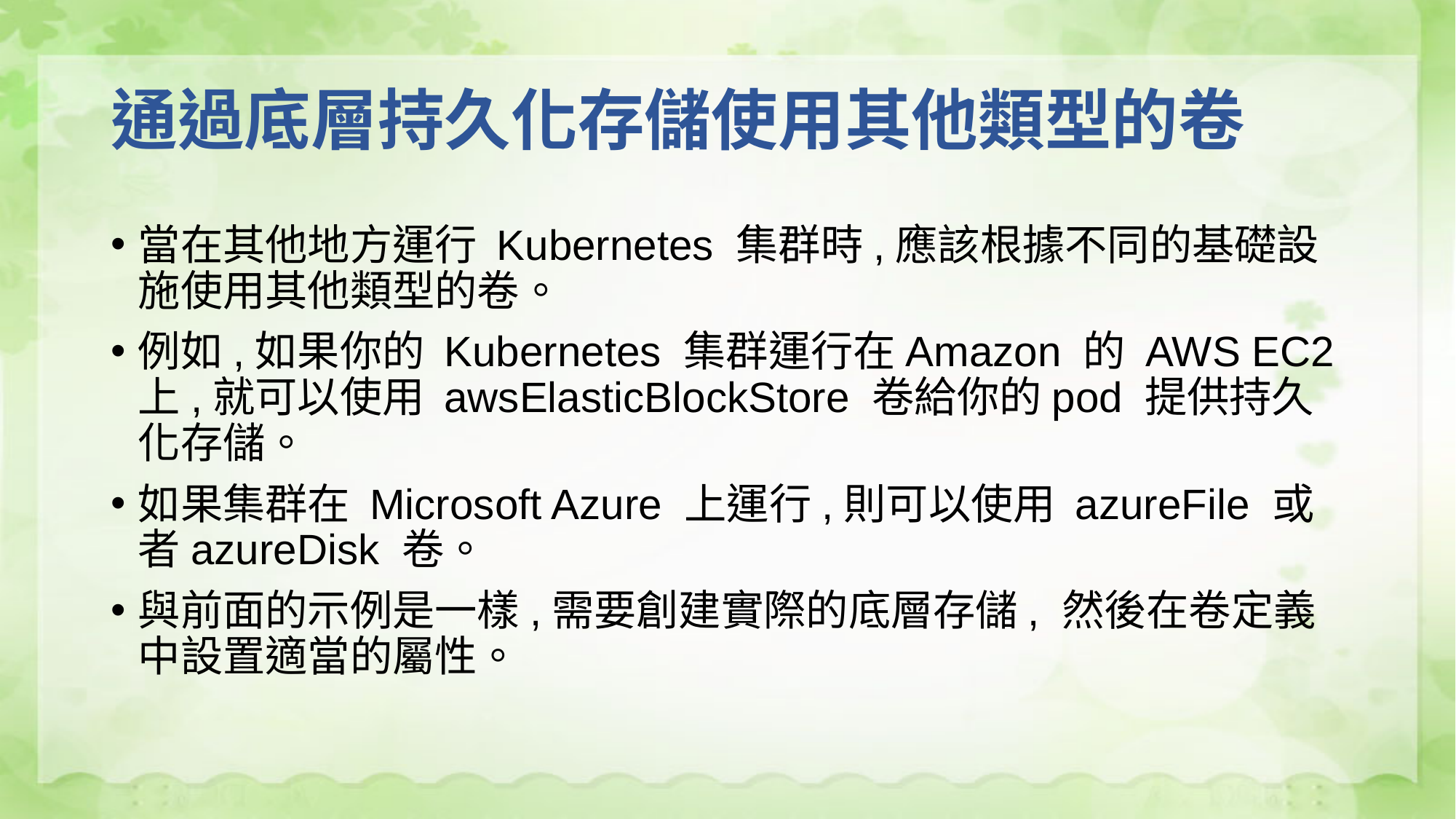

# 通過底層持久化存儲使用其他類型的卷
當在其他地方運行 Kubernetes 集群時,應該根據不同的基礎設施使用其他類型的卷。
例如,如果你的 Kubernetes 集群運行在Amazon 的 AWS EC2 上,就可以使用 awsElasticBlockStore 卷給你的pod 提供持久化存儲。
如果集群在 Microsoft Azure 上運行,則可以使用 azureFile 或者azureDisk 卷。
與前面的示例是一樣,需要創建實際的底層存儲, 然後在卷定義中設置適當的屬性。